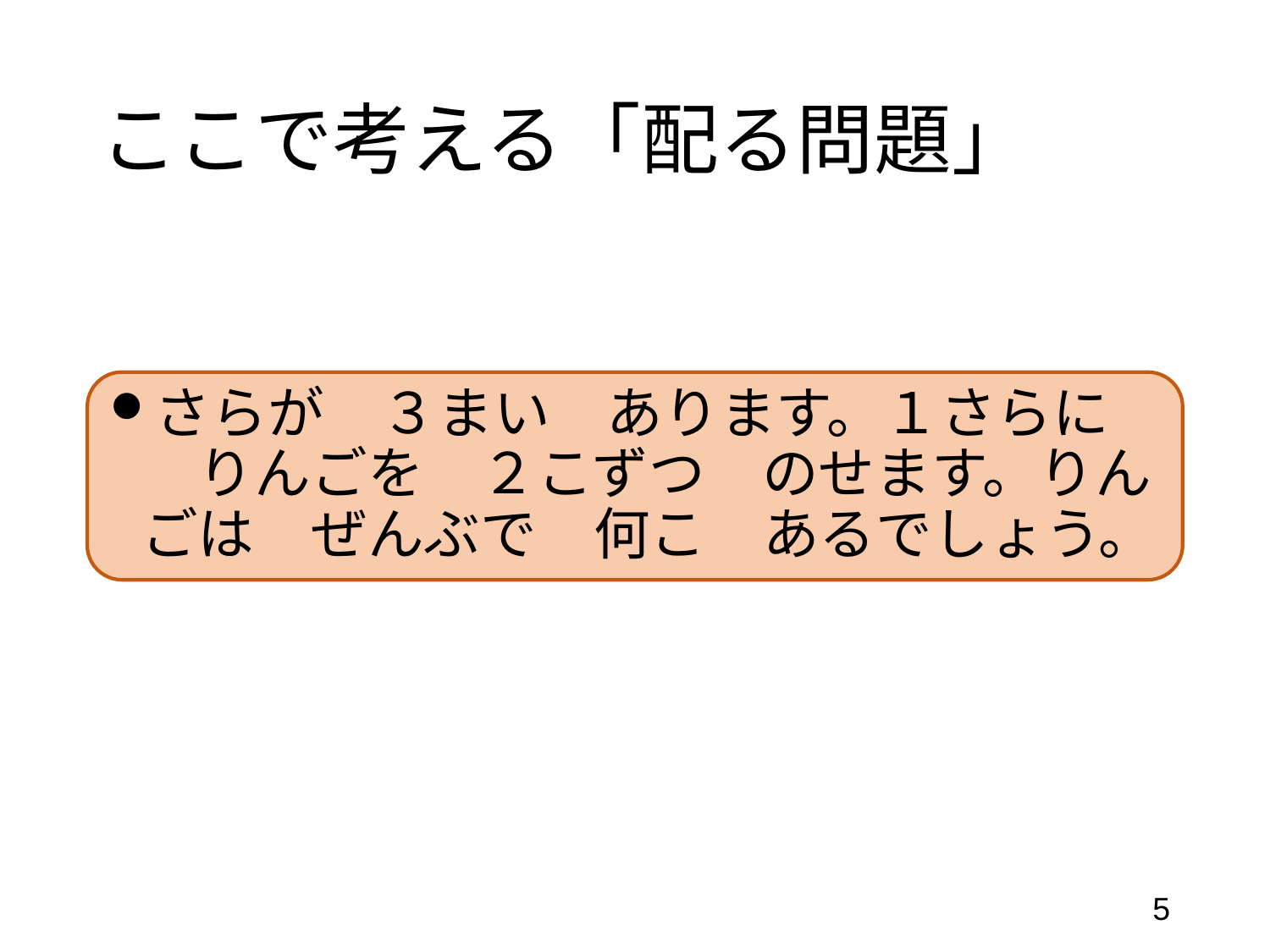

# ここで考える「配る問題」
さらが　３まい　あります。１さらに　りんごを　２こずつ　のせます。りんごは　ぜんぶで　何こ　あるでしょう。
5